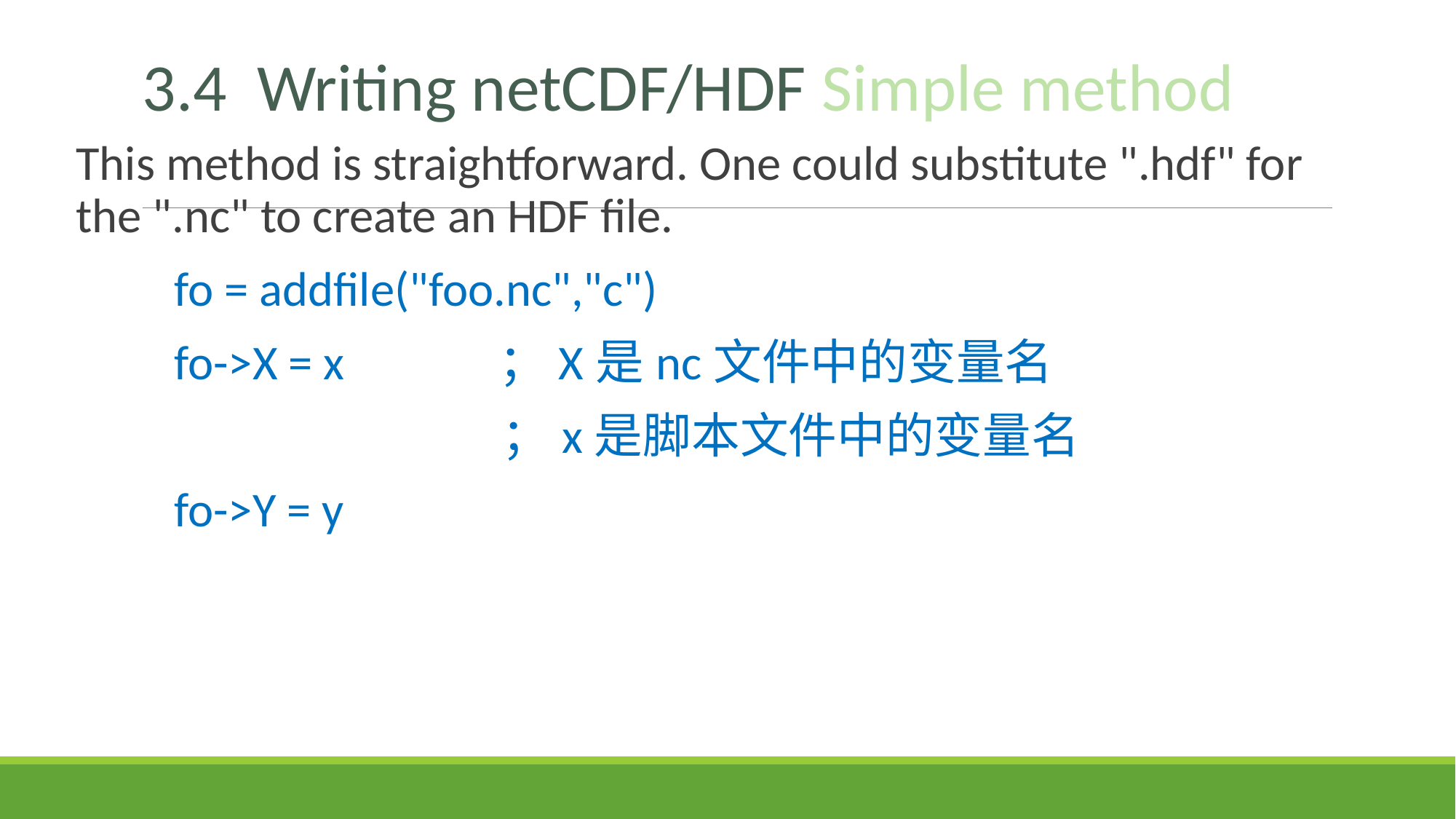

3.4  Writing netCDF/HDF Simple method
This method is straightforward. One could substitute ".hdf" for the ".nc" to create an HDF file.
	fo = addfile("foo.nc","c")
	fo->X = x             ；X是nc文件中的变量名
				；x是脚本文件中的变量名
	fo->Y = y